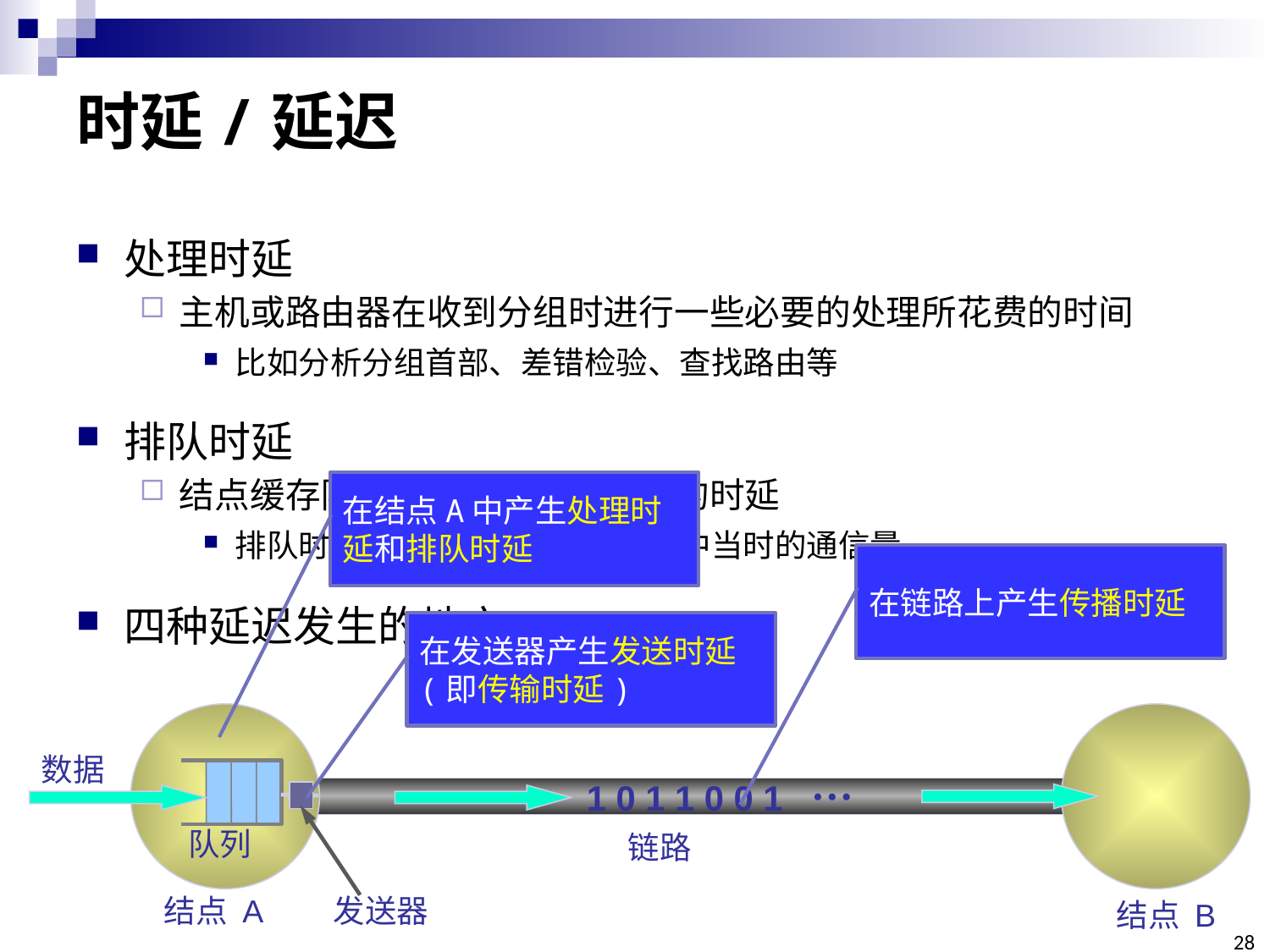

# 时延/延迟
处理时延
主机或路由器在收到分组时进行一些必要的处理所花费的时间
比如分析分组首部、差错检验、查找路由等
排队时延
结点缓存队列中分组排队所经历的时延
排队时延的长短往往取决于网络中当时的通信量
四种延迟发生的地方
在结点A中产生处理时延和排队时延
在链路上产生传播时延
在发送器产生发送时延
(即传输时延)

数据
…

1 0 1 1 0 0 1

队列
链路
结点 A
发送器
结点 B
28